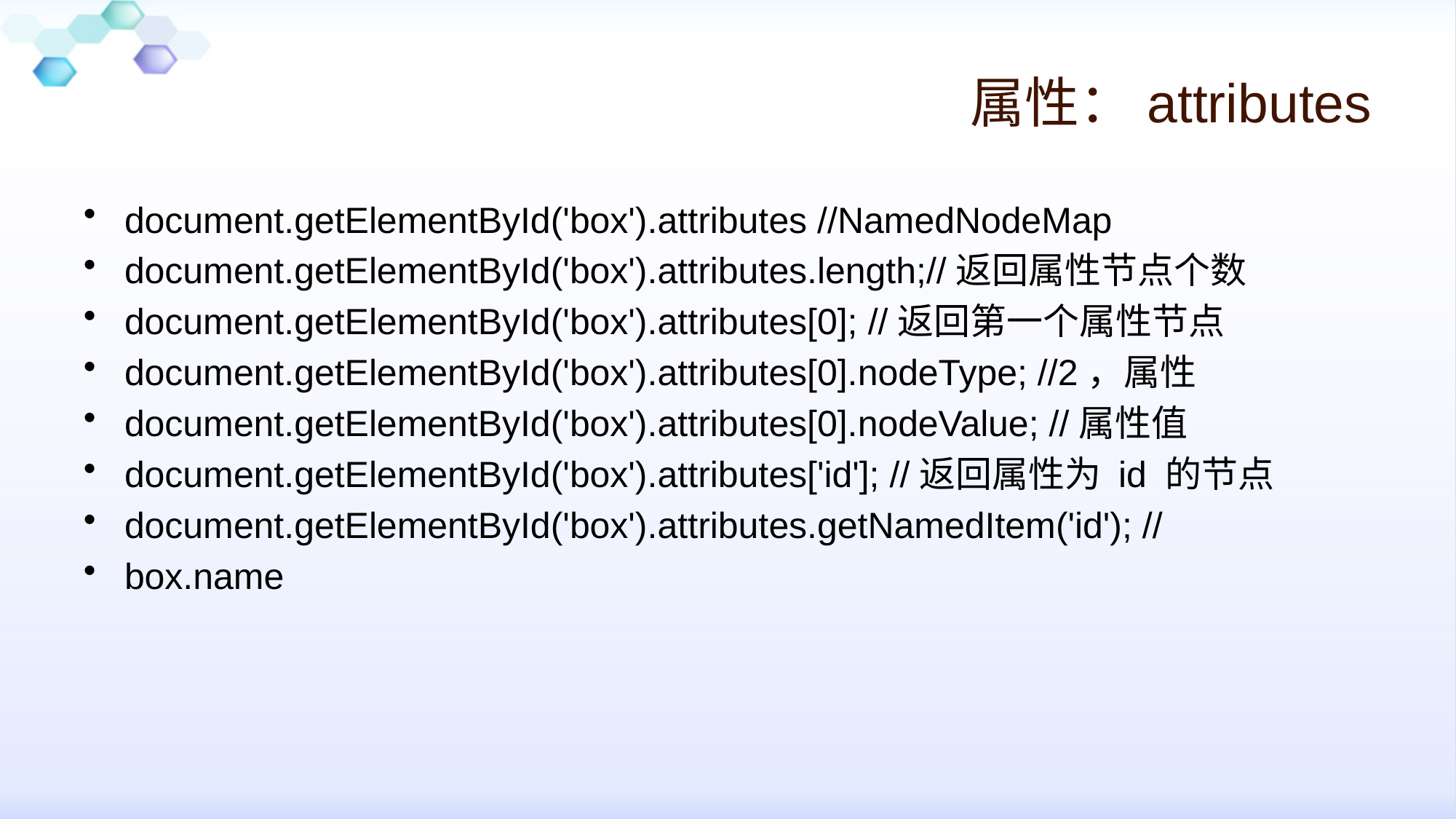

# 属性：attributes
document.getElementById('box').attributes //NamedNodeMap
document.getElementById('box').attributes.length;//返回属性节点个数
document.getElementById('box').attributes[0]; //返回第一个属性节点
document.getElementById('box').attributes[0].nodeType; //2，属性
document.getElementById('box').attributes[0].nodeValue; //属性值
document.getElementById('box').attributes['id']; //返回属性为 id 的节点
document.getElementById('box').attributes.getNamedItem('id'); //
box.name